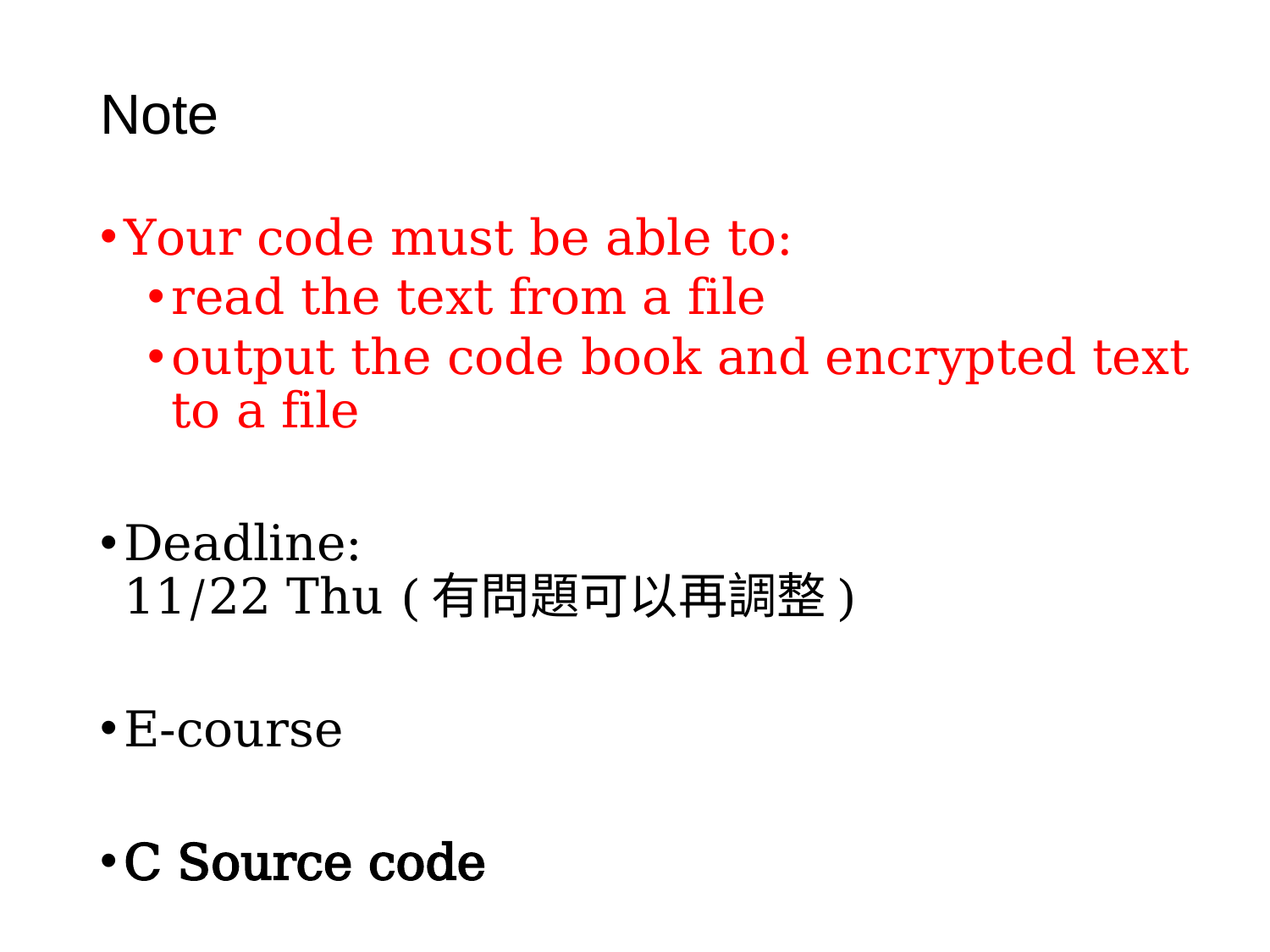

# Note
Your code must be able to:
read the text from a file
output the code book and encrypted text to a file

Deadline:
11/22 Thu (有問題可以再調整)

E-course

C Source code